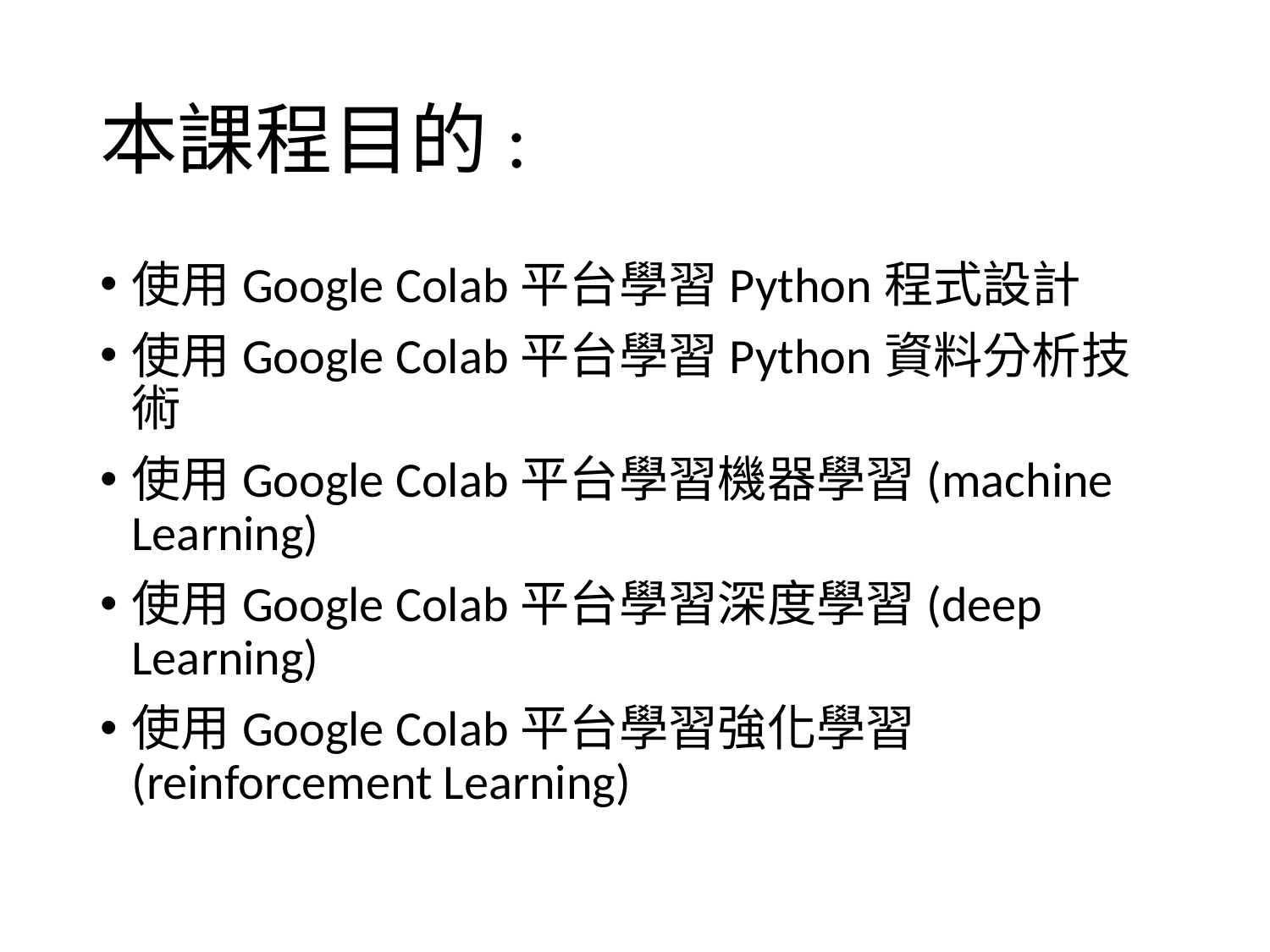

# 本課程目的:
使用Google Colab平台學習Python程式設計
使用Google Colab平台學習Python資料分析技術
使用Google Colab平台學習機器學習(machine Learning)
使用Google Colab平台學習深度學習(deep Learning)
使用Google Colab平台學習強化學習(reinforcement Learning)